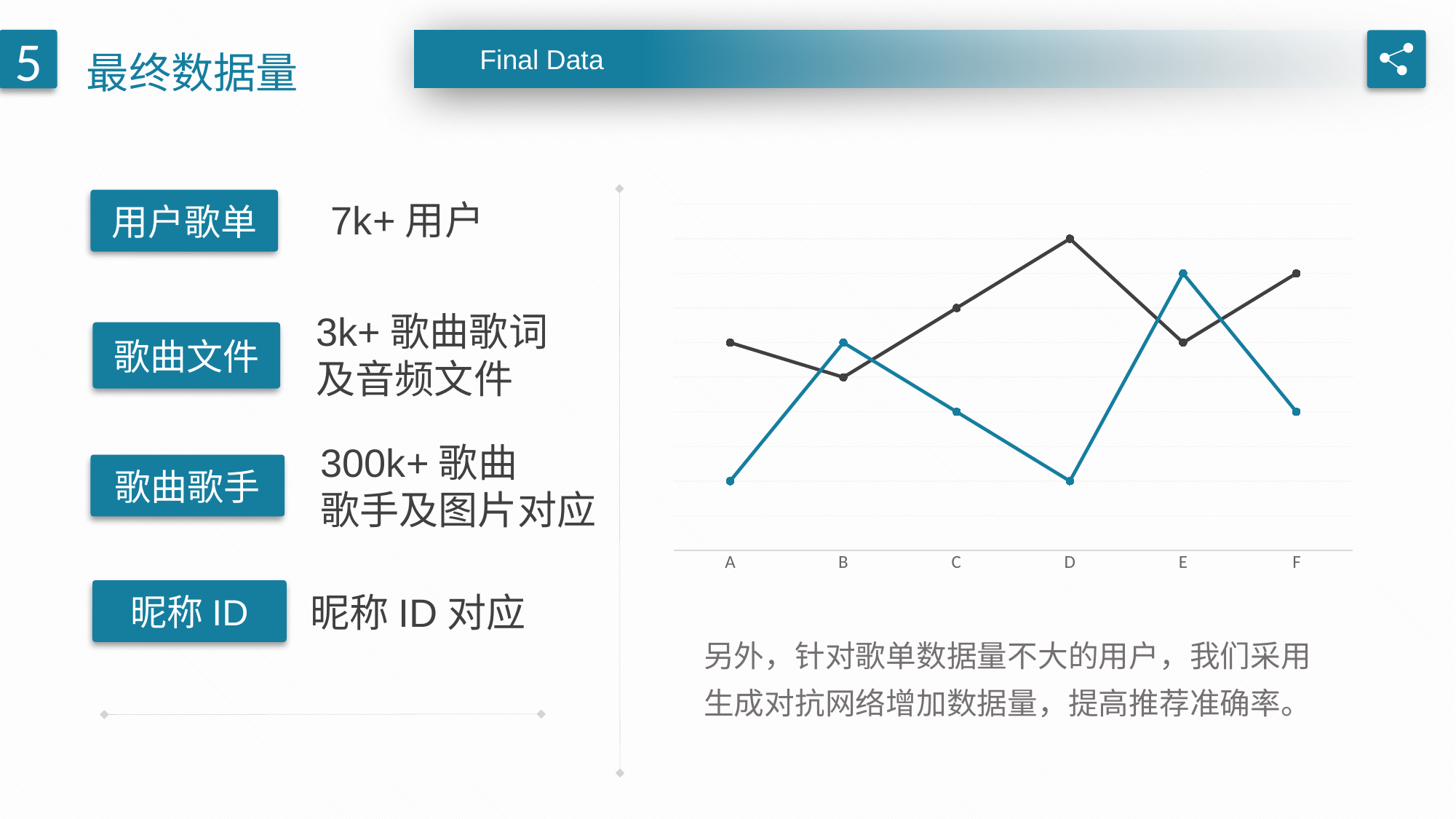

最终数据量
5

Final Data

用户歌单
7k+用户

### Chart

| Category | ppt | 列1 |
|---|---|---|
| A | 3.0 | 1.0 |
| B | 2.5 | 3.0 |
| C | 3.5 | 2.0 |
| D | 4.5 | 1.0 |
| E | 3.0 | 4.0 |
| F | 4.0 | 2.0 |
3k+歌曲歌词
及音频文件
歌曲文件
300k+歌曲
歌手及图片对应
歌曲歌手
昵称ID
昵称ID对应
另外，针对歌单数据量不大的用户，我们采用生成对抗网络增加数据量，提高推荐准确率。